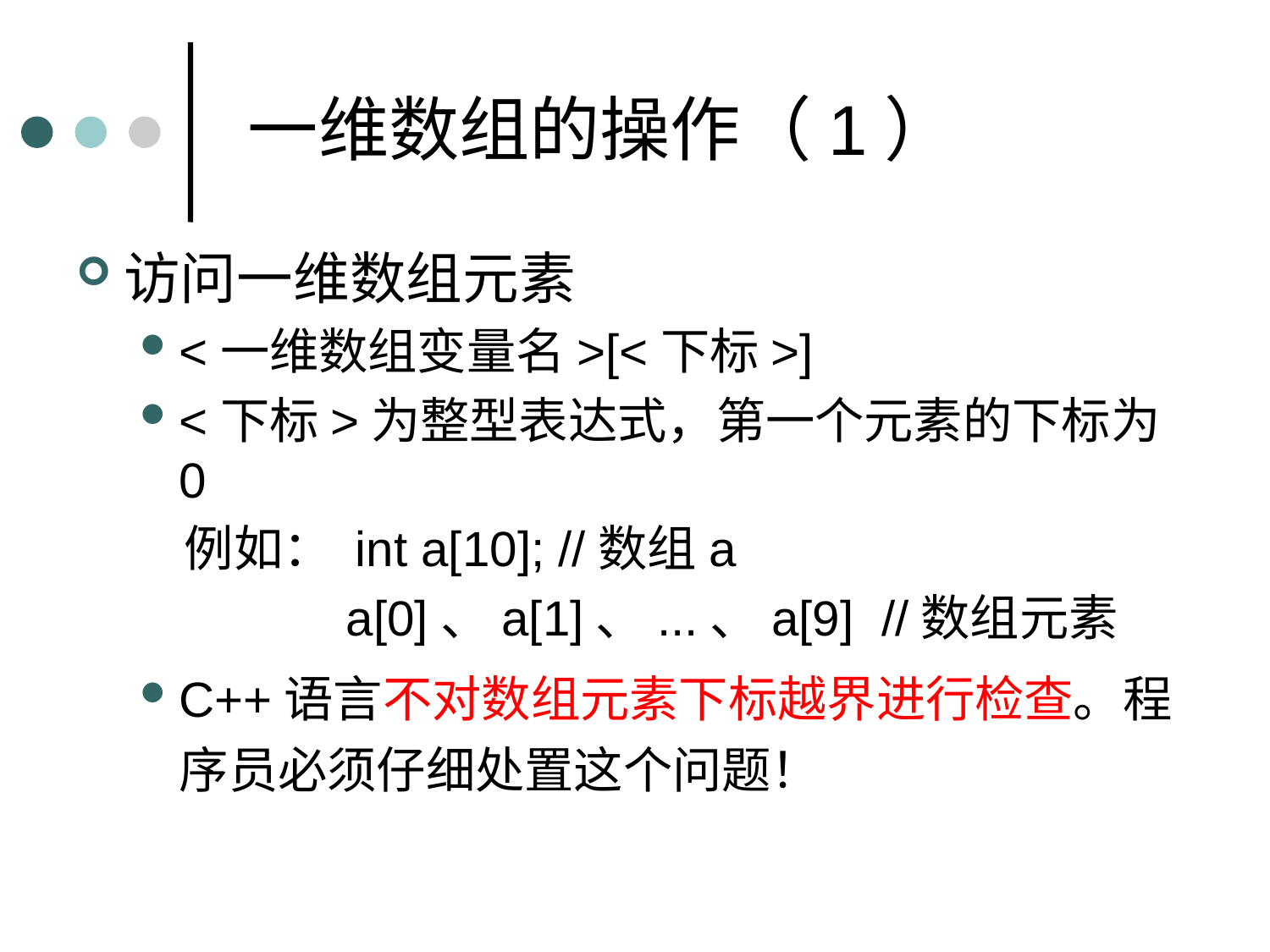

一维数组的操作（1）
访问一维数组元素
<一维数组变量名>[<下标>]
<下标>为整型表达式，第一个元素的下标为0
   例如： int a[10]; //数组a
               a[0]、a[1]、...、a[9]  //数组元素
C++语言不对数组元素下标越界进行检查。程序员必须仔细处置这个问题！